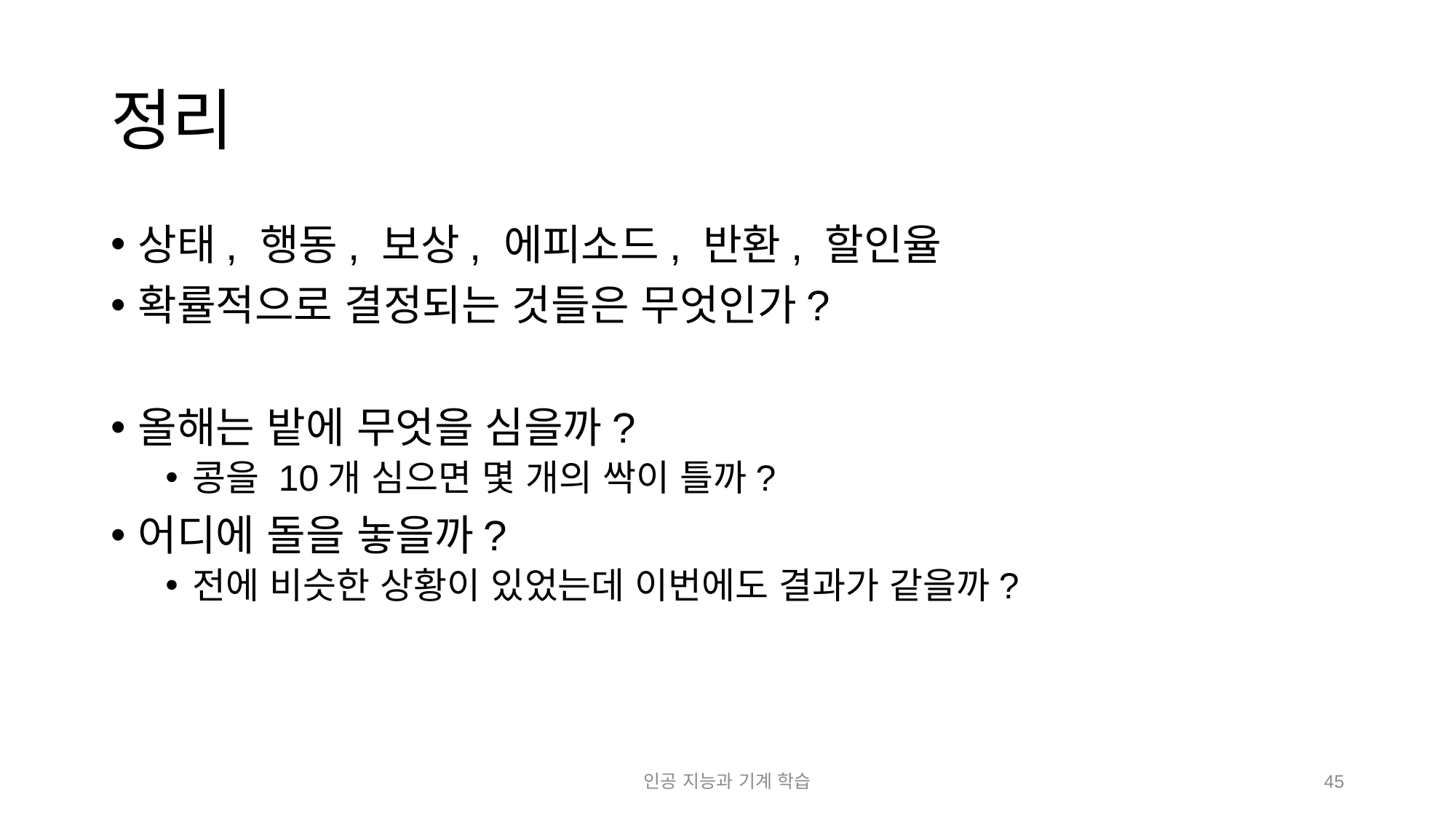

# 정리
상태, 행동, 보상, 에피소드, 반환, 할인율
확률적으로 결정되는 것들은 무엇인가?

올해는 밭에 무엇을 심을까?
콩을 10개 심으면 몇 개의 싹이 틀까?
어디에 돌을 놓을까?
전에 비슷한 상황이 있었는데 이번에도 결과가 같을까?
인공 지능과 기계 학습
45